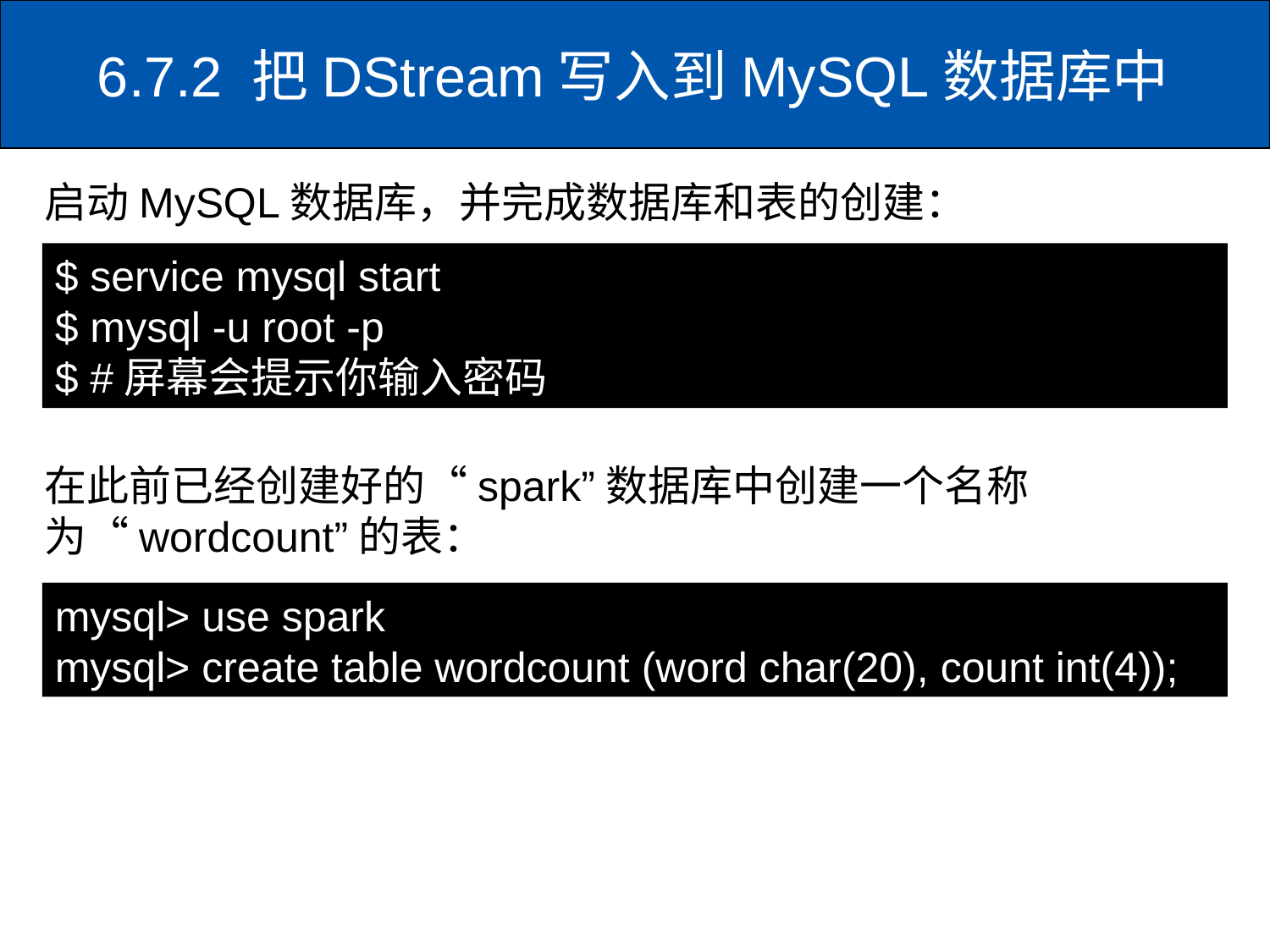

# 6.7.2 把DStream写入到MySQL数据库中
启动MySQL数据库，并完成数据库和表的创建：
$ service mysql start
$ mysql -u root -p
$ #屏幕会提示你输入密码
在此前已经创建好的“spark”数据库中创建一个名称为“wordcount”的表：
mysql> use spark
mysql> create table wordcount (word char(20), count int(4));